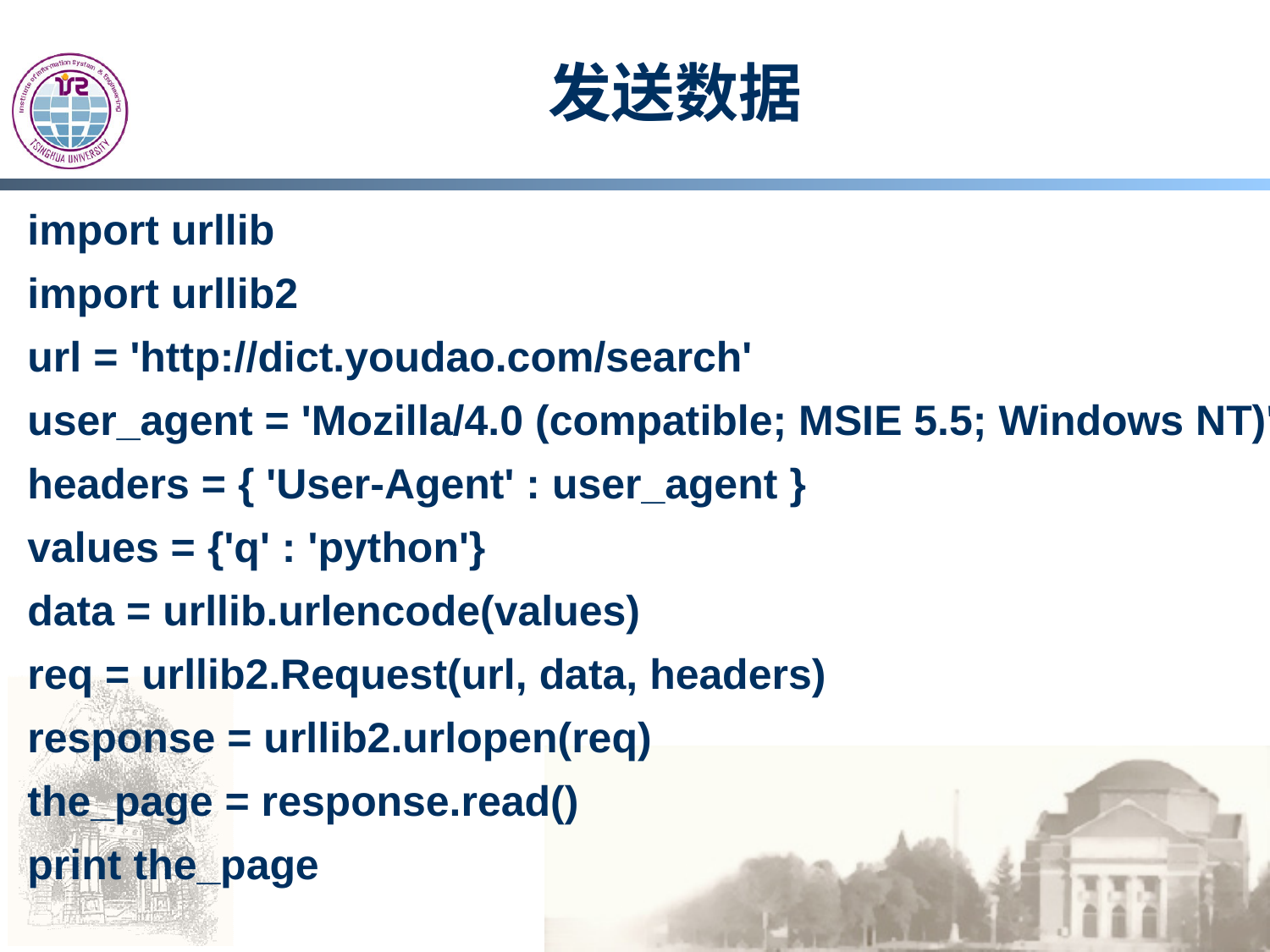

# 发送数据
import urllib
import urllib2
url = 'http://dict.youdao.com/search'
user_agent = 'Mozilla/4.0 (compatible; MSIE 5.5; Windows NT)'
headers = { 'User-Agent' : user_agent }
values = {'q' : 'python'}
data = urllib.urlencode(values)
req = urllib2.Request(url, data, headers)
response = urllib2.urlopen(req)
the_page = response.read()
print the_page